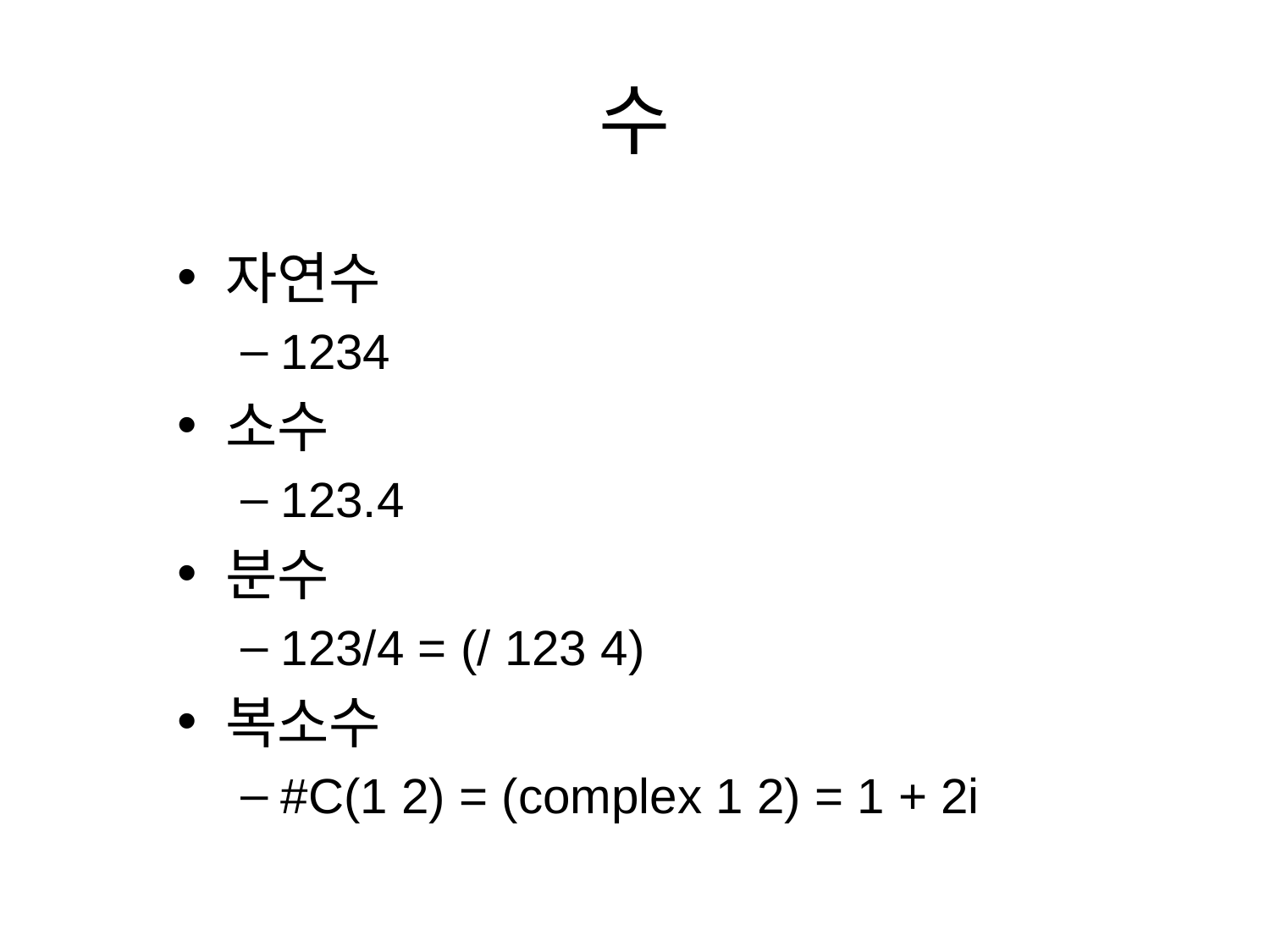

# 수
자연수
1234
소수
123.4
분수
123/4 = (/ 123 4)
복소수
#C(1 2) = (complex 1 2) = 1 + 2i